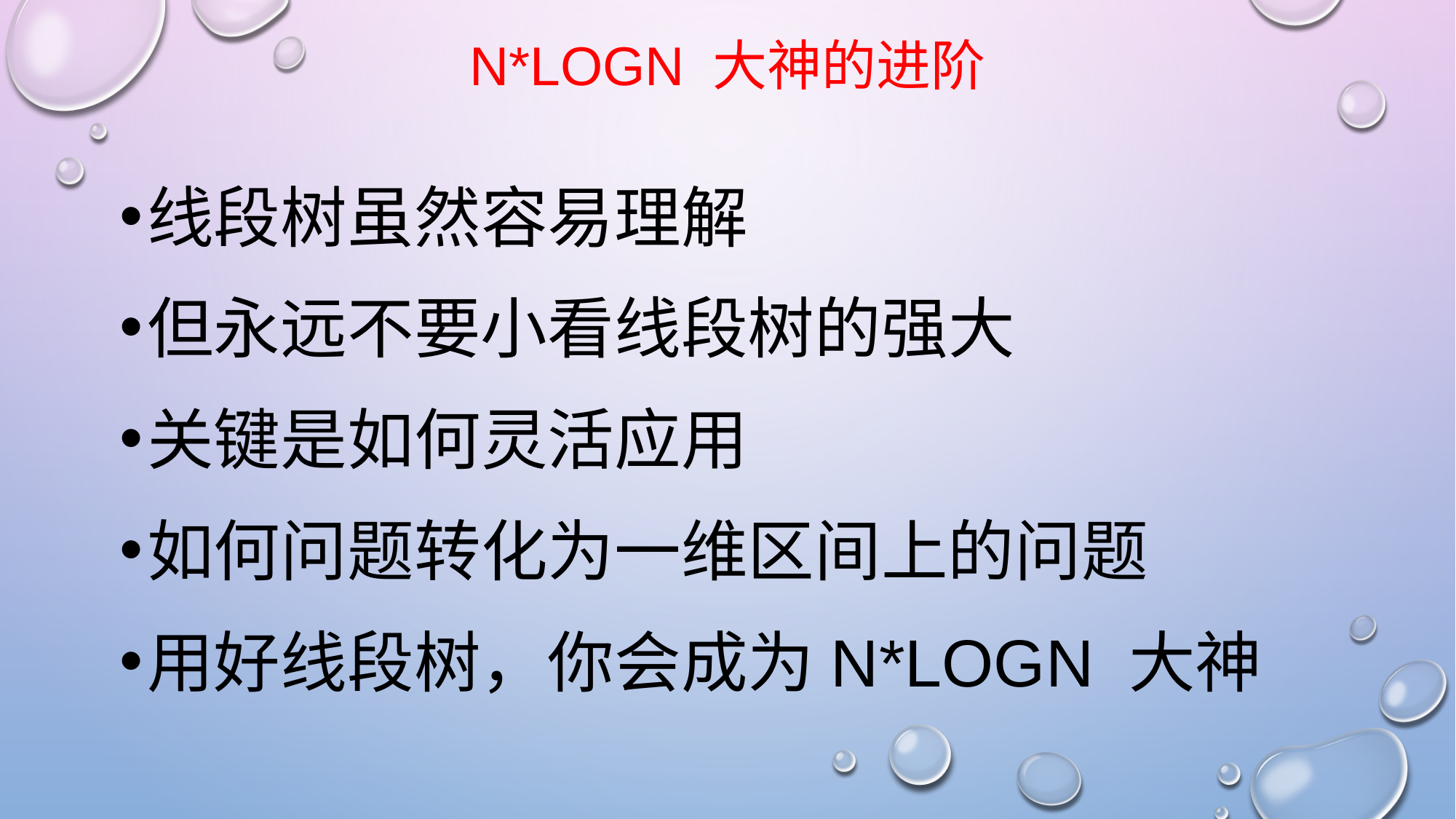

# n*logn 大神的进阶
线段树虽然容易理解
但永远不要小看线段树的强大
关键是如何灵活应用
如何问题转化为一维区间上的问题
用好线段树，你会成为n*logn 大神